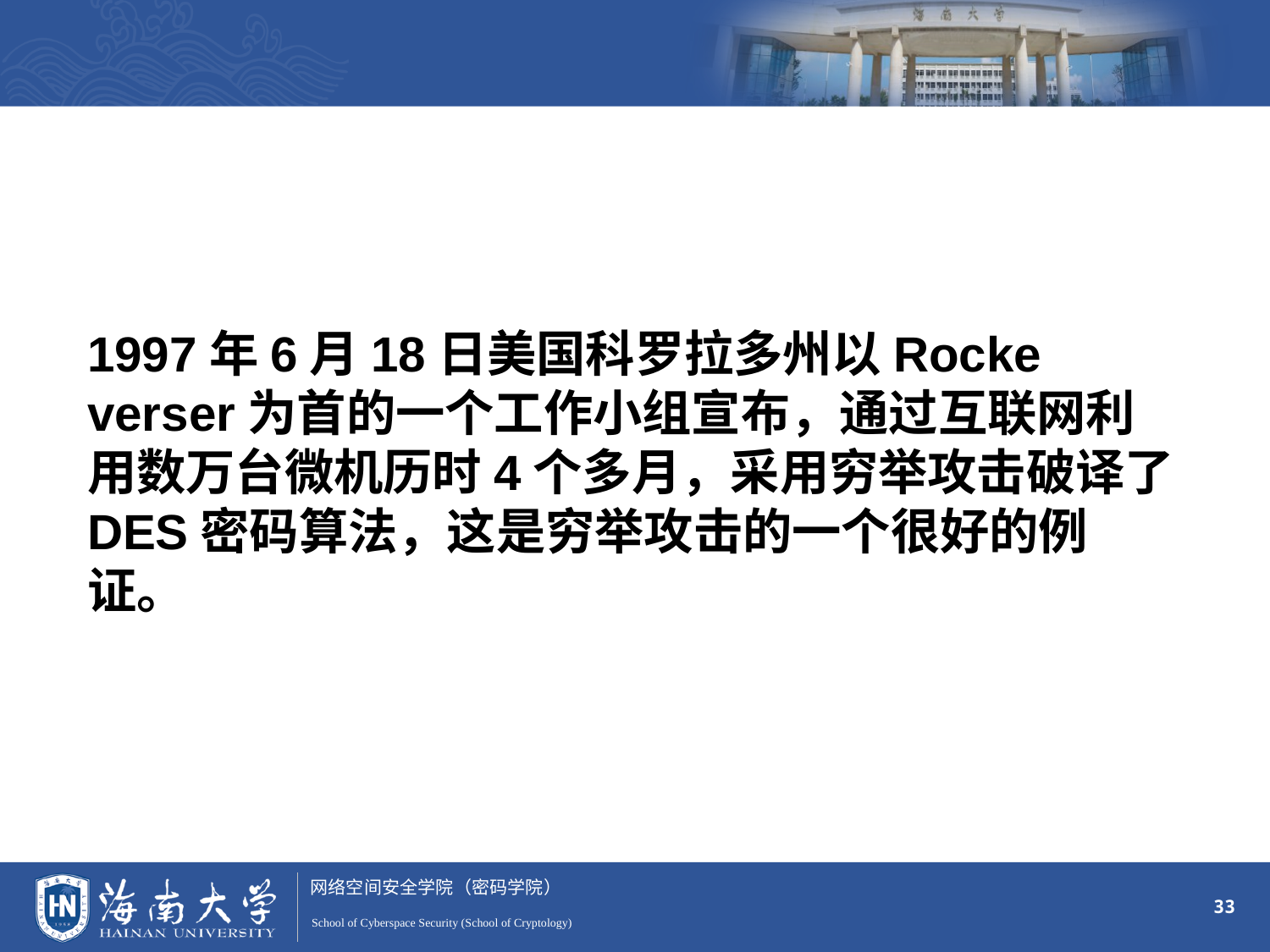

1997年6月18日美国科罗拉多州以Rocke verser为首的一个工作小组宣布，通过互联网利用数万台微机历时4个多月，采用穷举攻击破译了DES密码算法，这是穷举攻击的一个很好的例证。
33